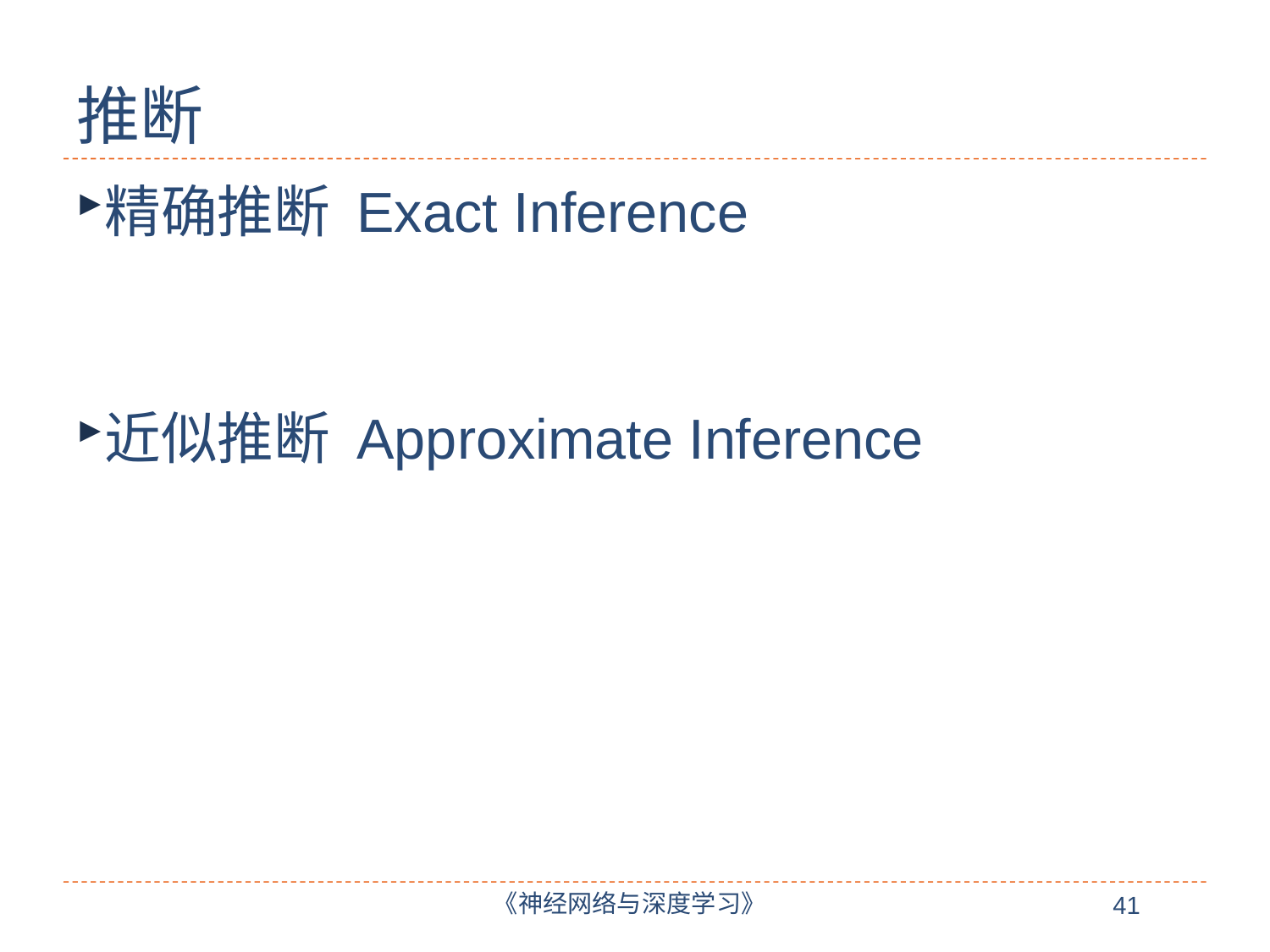

# 推断
精确推断 Exact Inference

近似推断 Approximate Inference